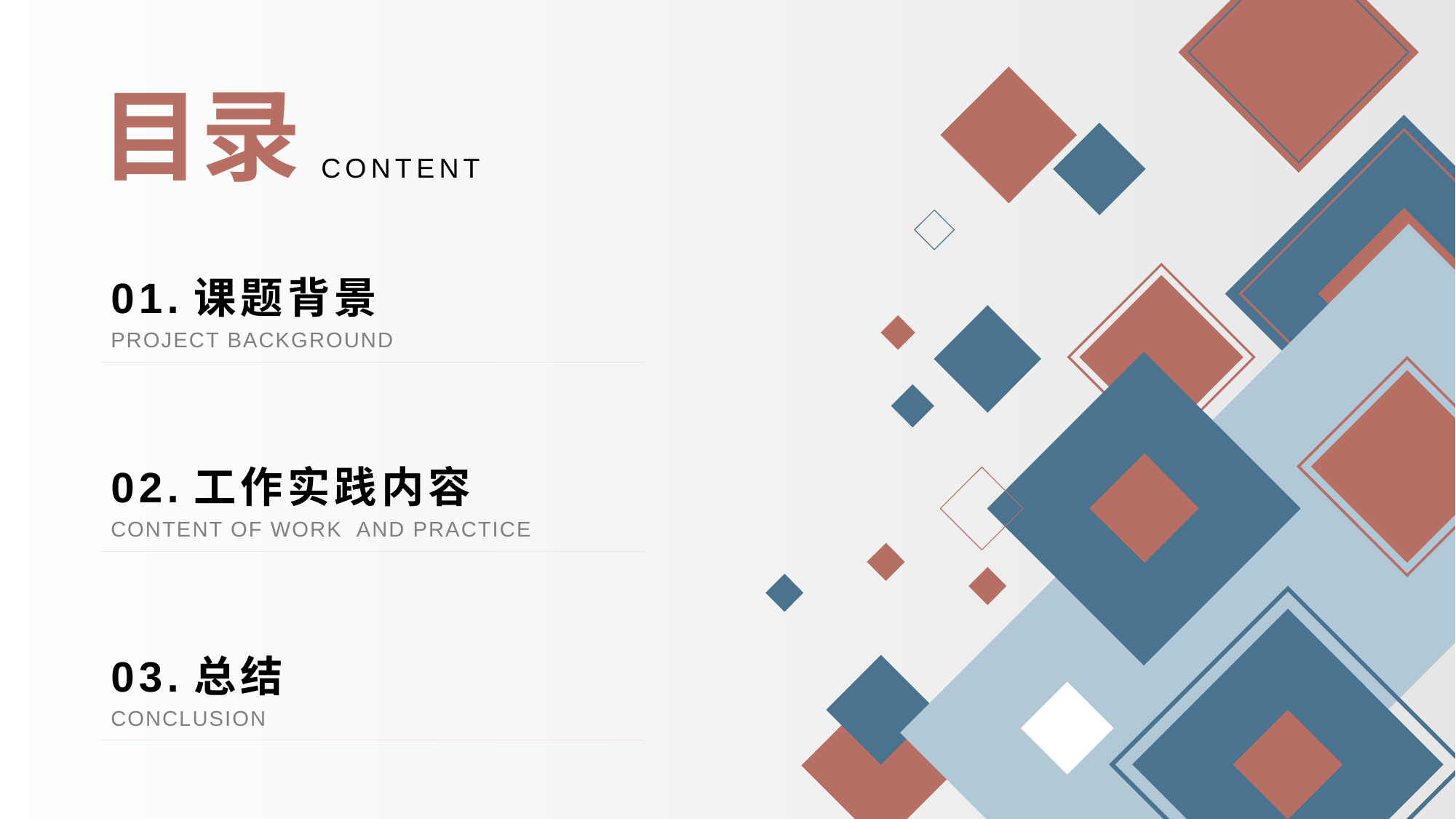

目录

CONTENT

01.课题背景

PROJECT BACKGROUND

02.工作实践内容

CONTENT OF WORK  AND PRACTICE

03.总结

CONCLUSION